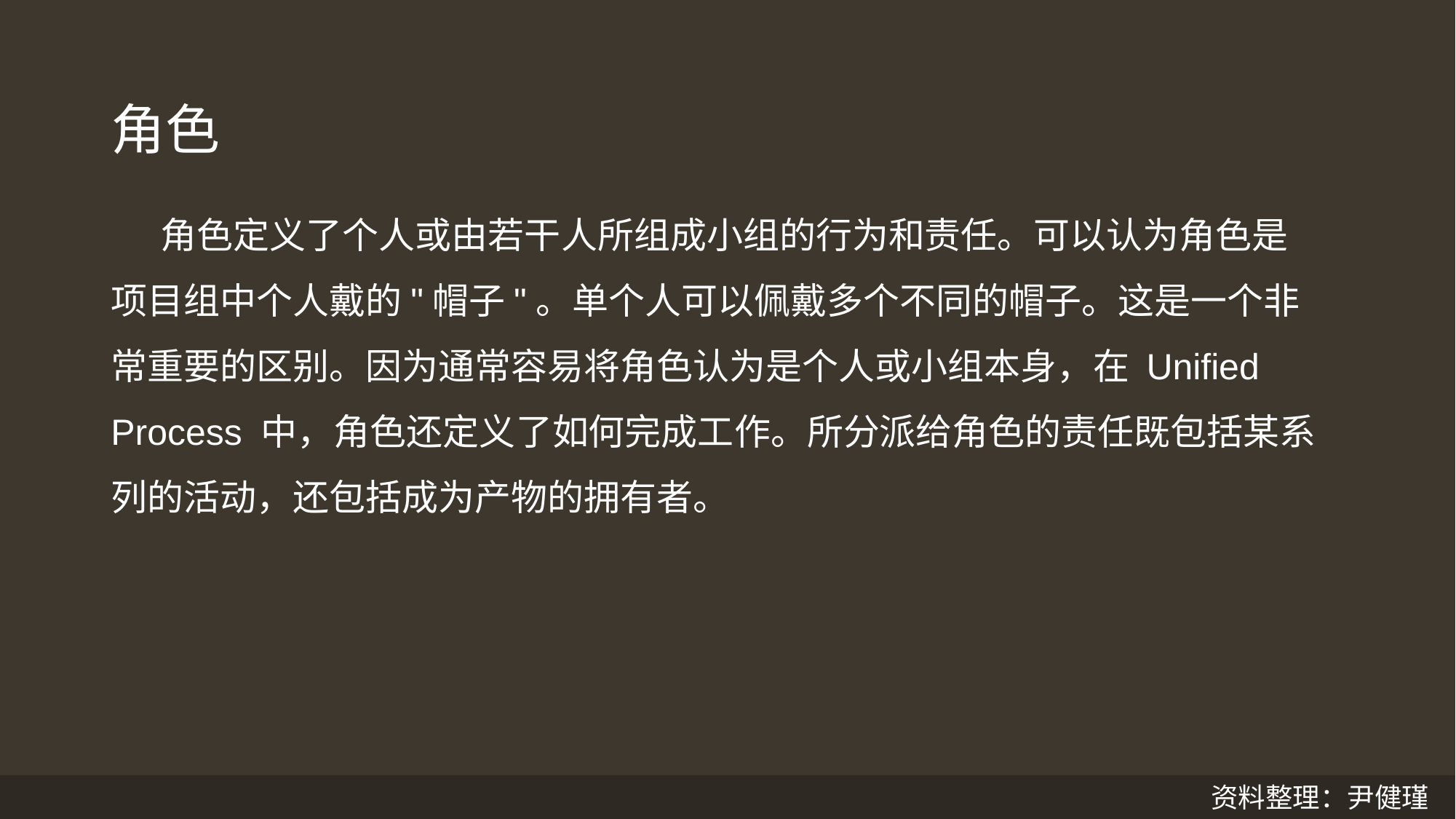

角色

     角色定义了个人或由若干人所组成小组的行为和责任。可以认为角色是项目组中个人戴的"帽子"。单个人可以佩戴多个不同的帽子。这是一个非常重要的区别。因为通常容易将角色认为是个人或小组本身，在 Unified Process 中，角色还定义了如何完成工作。所分派给角色的责任既包括某系列的活动，还包括成为产物的拥有者。
资料整理：尹健瑾